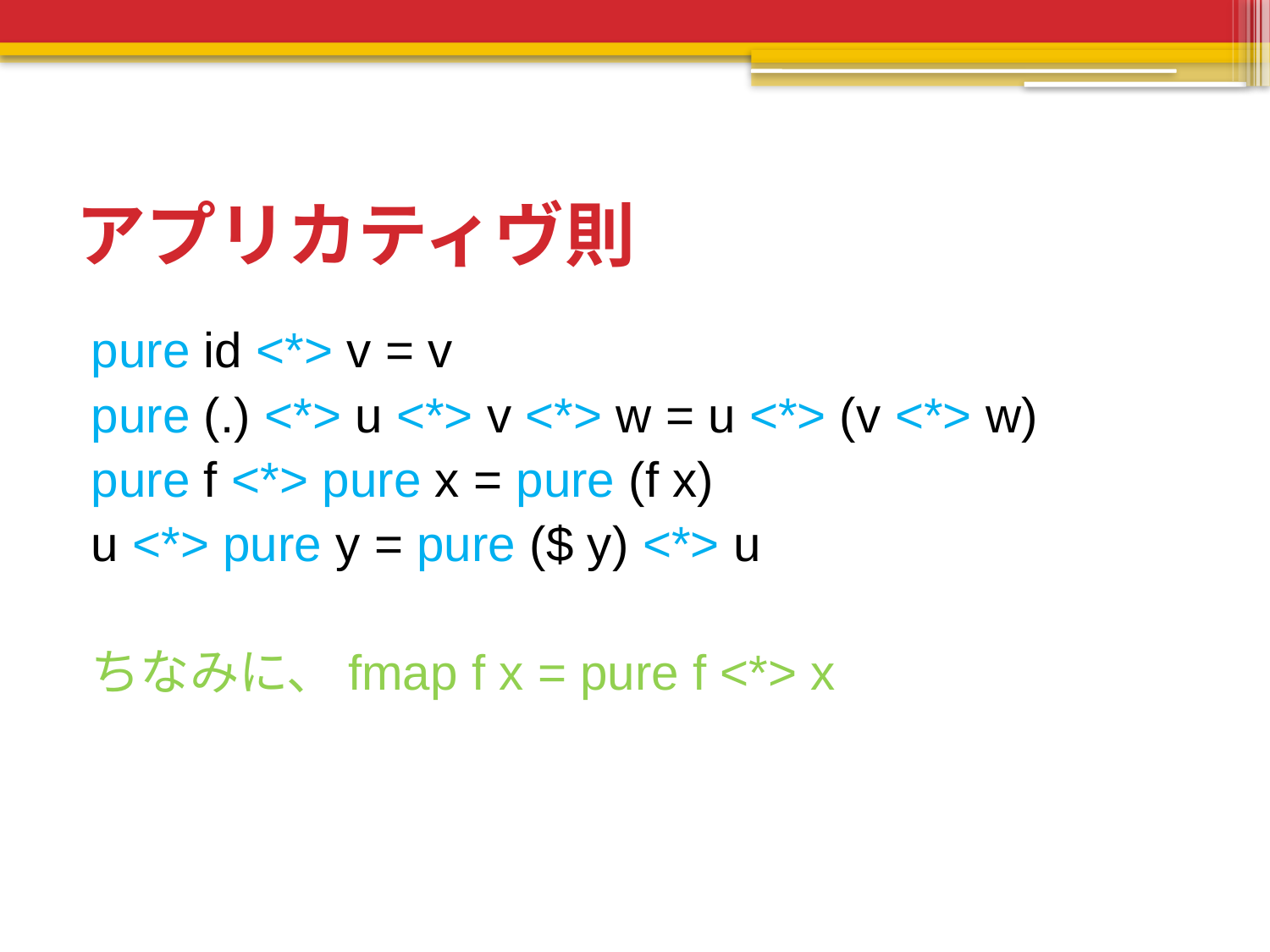

# アプリカティヴ則
pure id <*> v = v
pure (.) <*> u <*> v <*> w = u <*> (v <*> w)
pure f <*> pure x = pure (f x)
u <*> pure y = pure ($ y) <*> u

ちなみに、fmap f x = pure f <*> x